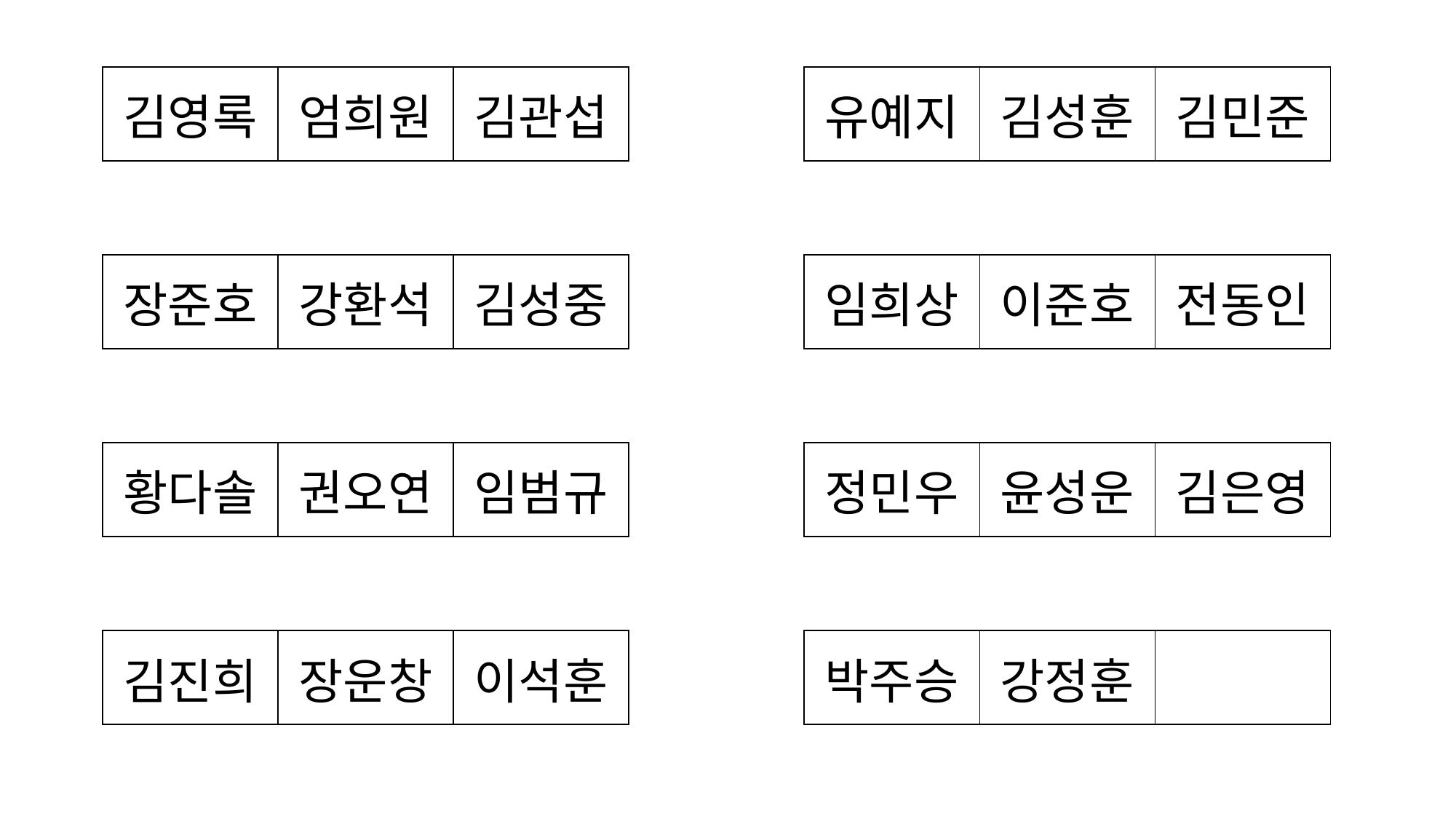

| 김영록 | 엄희원 | 김관섭 |  | 유예지 | 김성훈 | 김민준 |
| --- | --- | --- | --- | --- | --- | --- |
|  |  |  |  |  |  |  |
| 장준호 | 강환석 | 김성중 |  | 임희상 | 이준호 | 전동인 |
|  |  |  |  |  |  |  |
| 황다솔 | 권오연 | 임범규 |  | 정민우 | 윤성운 | 김은영 |
|  |  |  |  |  |  |  |
| 김진희 | 장운창 | 이석훈 |  | 박주승 | 강정훈 |  |